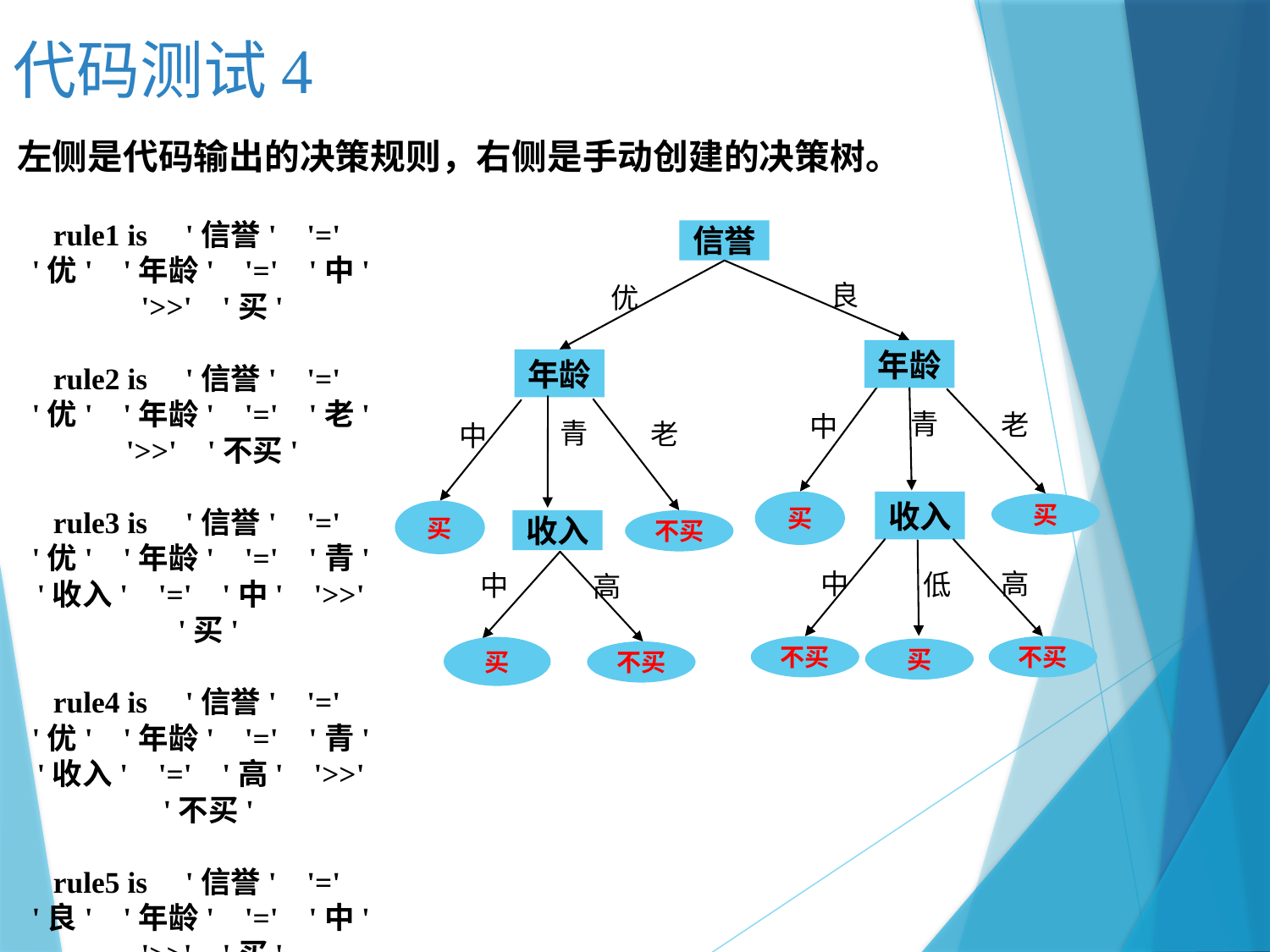

代码测试4
左侧是代码输出的决策规则，右侧是手动创建的决策树。
rule1 is     '信誉'    '='    '优'    '年龄'    '='    '中'    '>>'    '买'

rule2 is     '信誉'    '='    '优'    '年龄'    '='    '老'    '>>'    '不买'

rule3 is     '信誉'    '='    '优'    '年龄'    '='    '青'    '收入'    '='    '中'    '>>'    '买'

rule4 is     '信誉'    '='    '优'    '年龄'    '='    '青'    '收入'    '='    '高'    '>>'    '不买'

rule5 is     '信誉'    '='    '良'    '年龄'    '='    '中'    '>>'    '买'
信誉
良
优
年龄
青
老
中
收入
买
买
年龄
青
老
中
买
不买
收入
高
买
不买
不买
不买
中
高
低
中
买